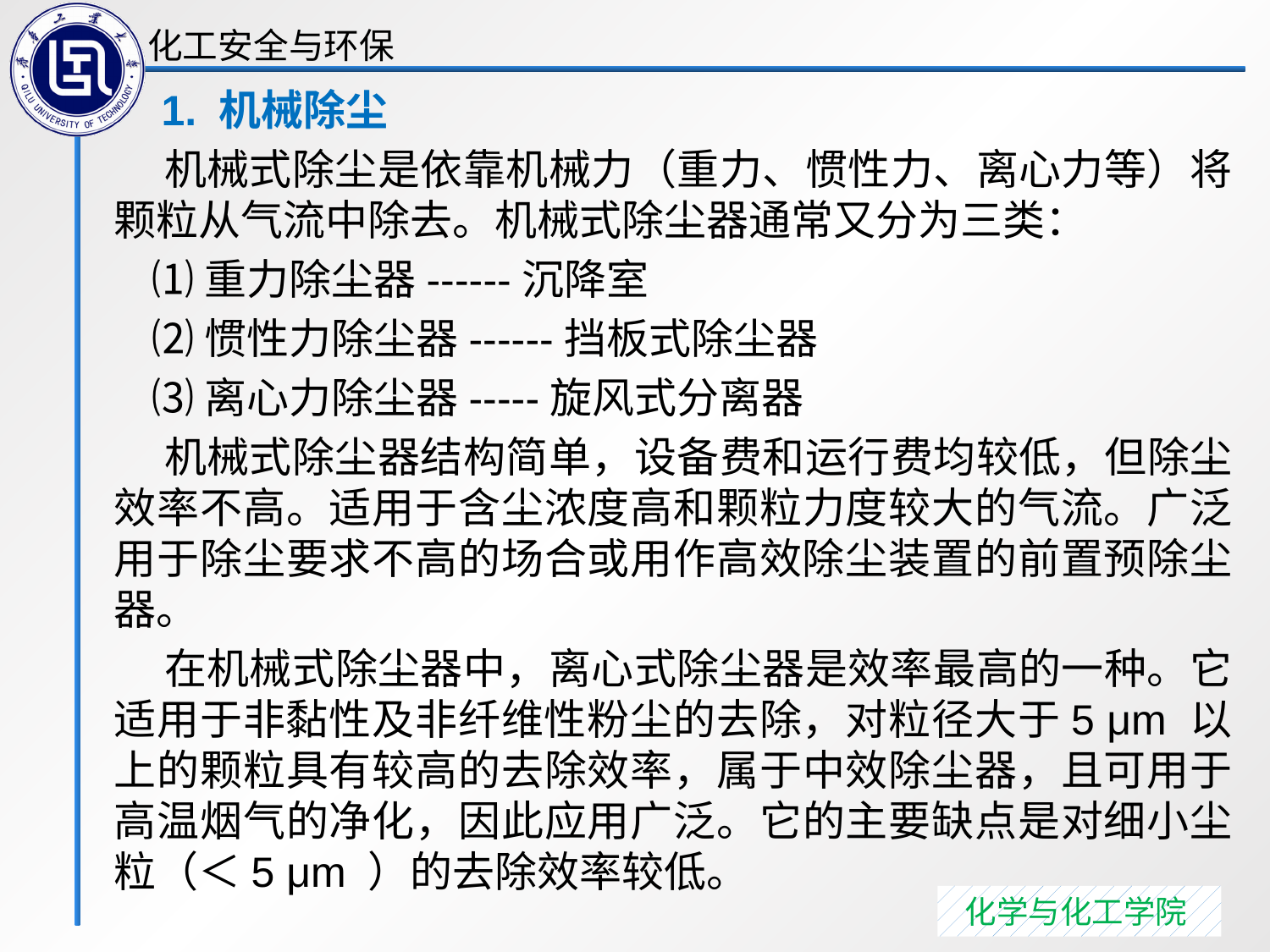

1. 机械除尘
    机械式除尘是依靠机械力（重力、惯性力、离心力等）将颗粒从气流中除去。机械式除尘器通常又分为三类：
    ⑴重力除尘器------沉降室
    ⑵惯性力除尘器------挡板式除尘器
    ⑶离心力除尘器-----旋风式分离器
    机械式除尘器结构简单，设备费和运行费均较低，但除尘效率不高。适用于含尘浓度高和颗粒力度较大的气流。广泛用于除尘要求不高的场合或用作高效除尘装置的前置预除尘器。
    在机械式除尘器中，离心式除尘器是效率最高的一种。它适用于非黏性及非纤维性粉尘的去除，对粒径大于5 μm 以上的颗粒具有较高的去除效率，属于中效除尘器，且可用于高温烟气的净化，因此应用广泛。它的主要缺点是对细小尘粒（＜5 μm ）的去除效率较低。